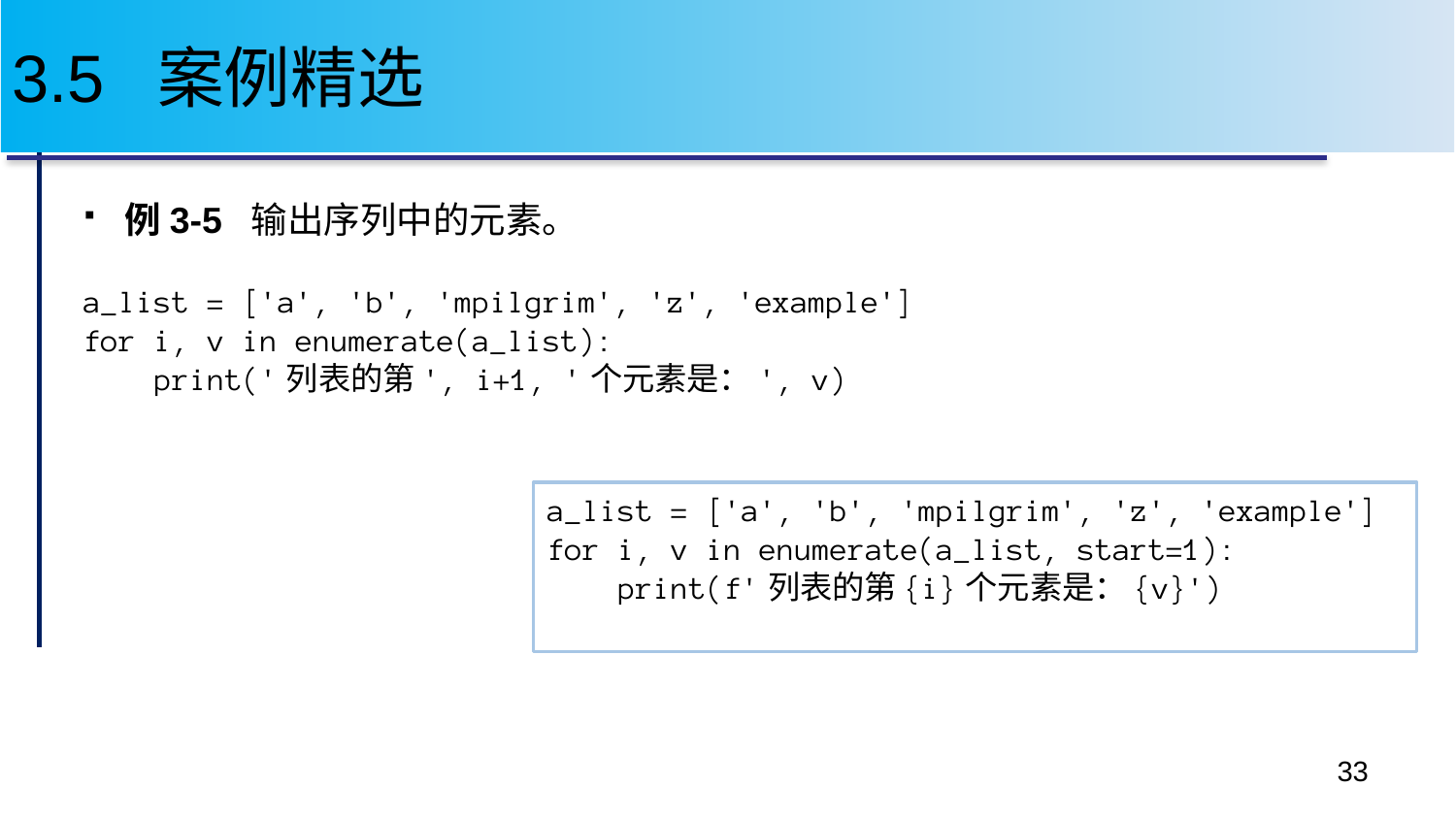

# 3.5  案例精选
例3-5  输出序列中的元素。

a_list = ['a', 'b', 'mpilgrim', 'z', 'example']
for i, v in enumerate(a_list):
    print('列表的第', i+1, '个元素是：', v)
a_list = ['a', 'b', 'mpilgrim', 'z', 'example']
for i, v in enumerate(a_list, start=1):
    print(f'列表的第{i}个元素是：{v}')

33